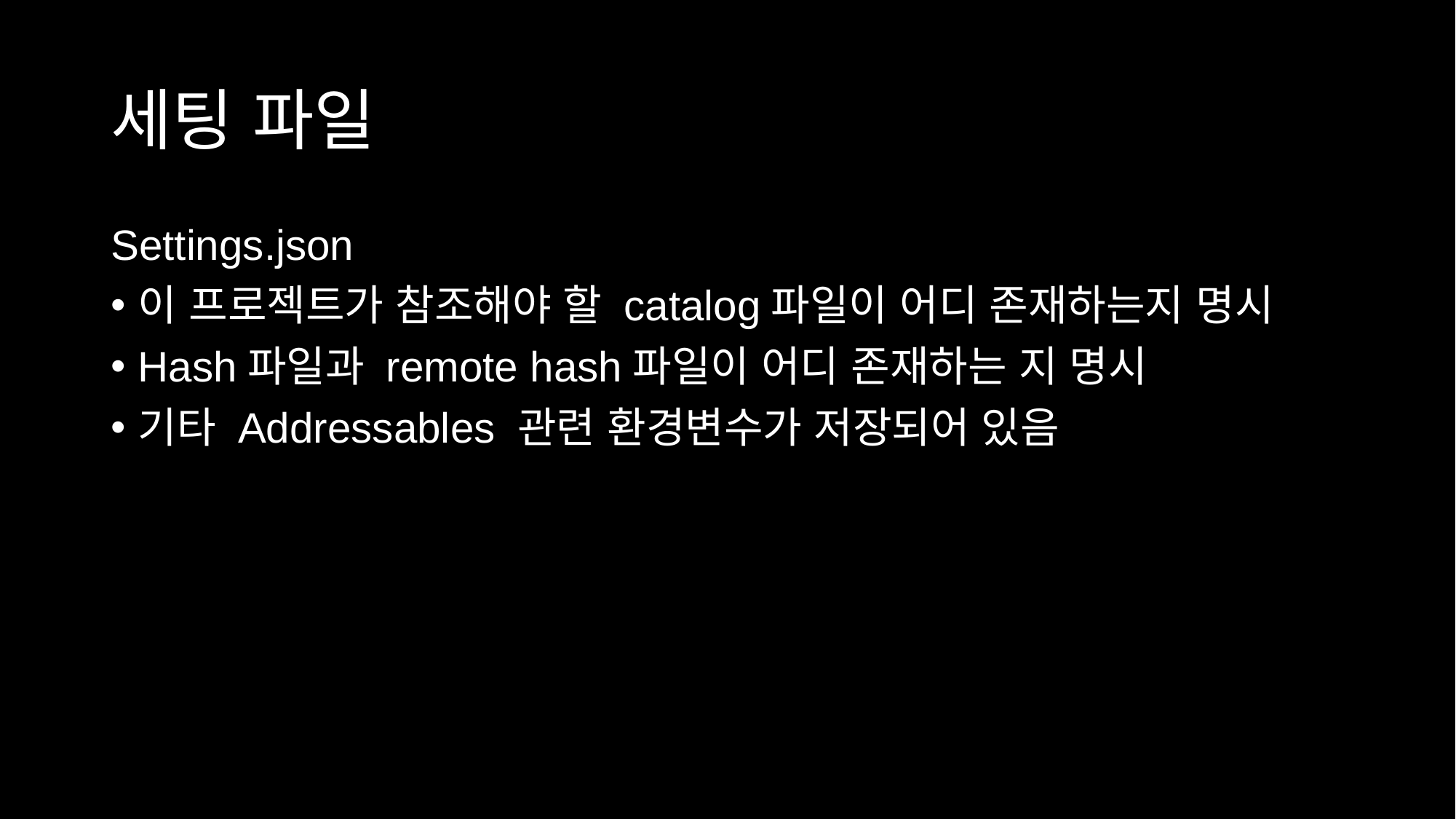

# 세팅 파일
Settings.json
이 프로젝트가 참조해야 할 catalog파일이 어디 존재하는지 명시
Hash파일과 remote hash파일이 어디 존재하는 지 명시
기타 Addressables 관련 환경변수가 저장되어 있음